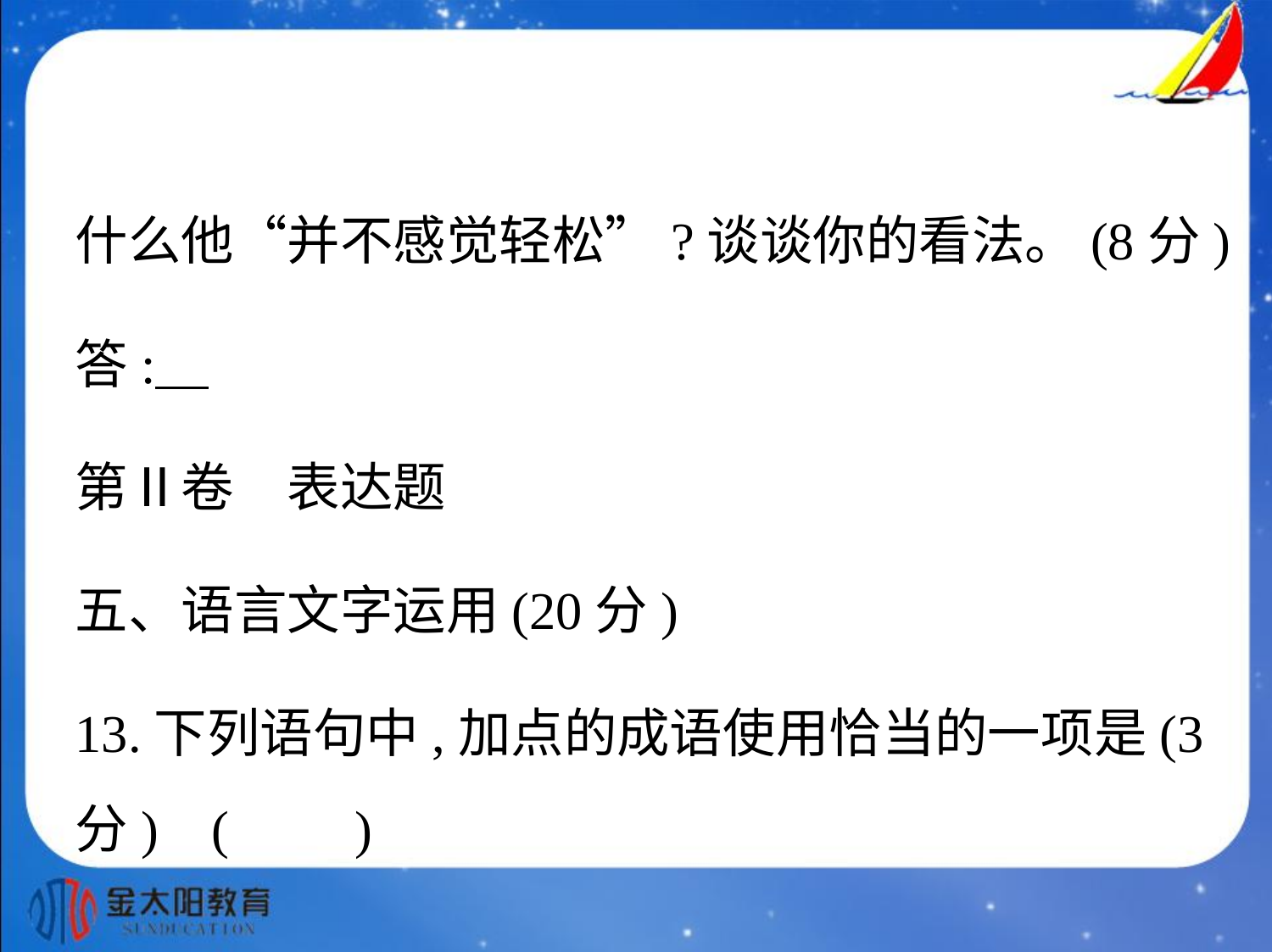

什么他“并不感觉轻松”?谈谈你的看法。(8分)
答:
第Ⅱ卷　表达题
五、语言文字运用(20分)
13.下列语句中,加点的成语使用恰当的一项是(3
分) (　    )